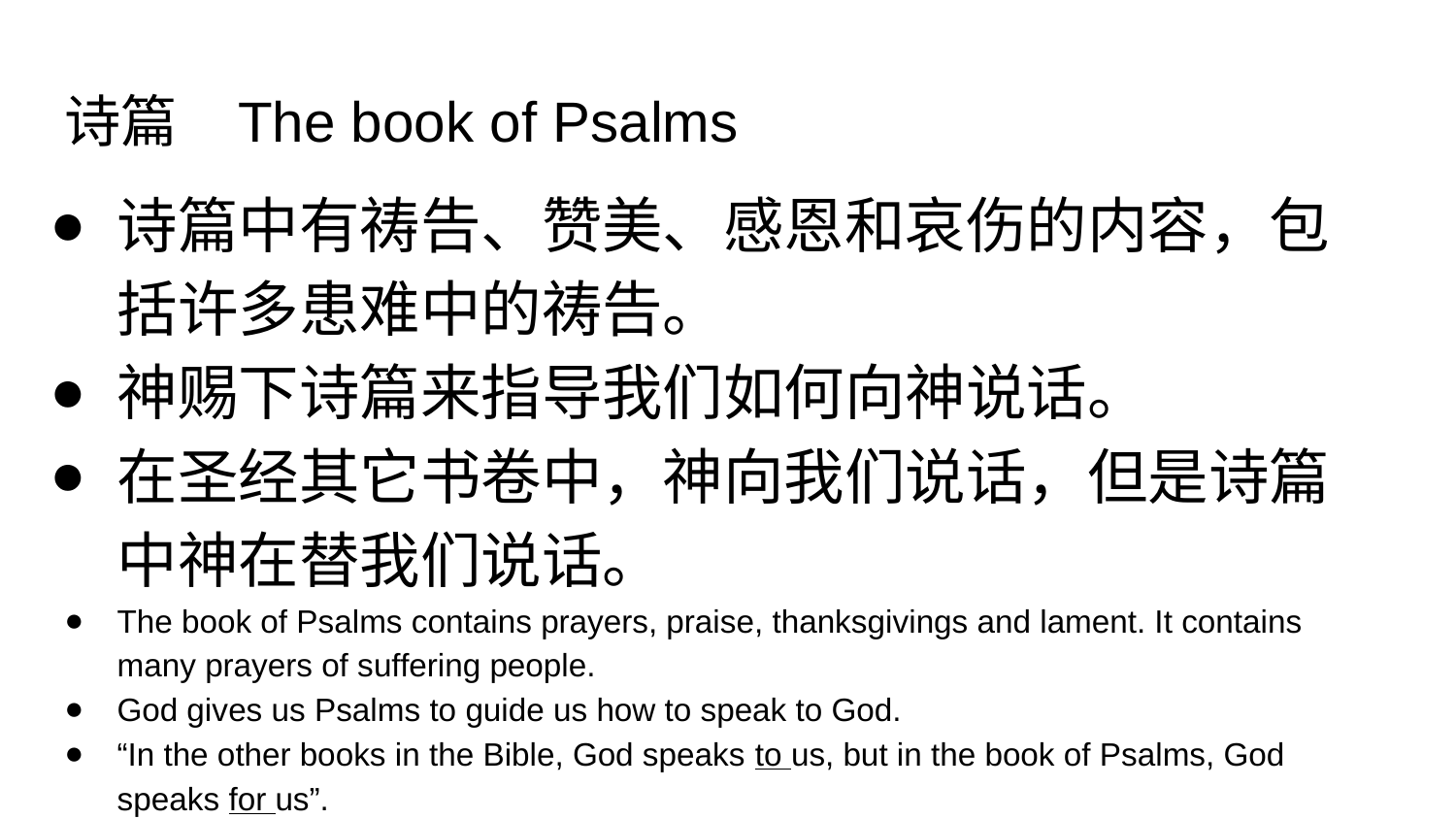

# 诗篇   The book of Psalms
诗篇中有祷告、赞美、感恩和哀伤的内容，包括许多患难中的祷告。
神赐下诗篇来指导我们如何向神说话。
在圣经其它书卷中，神向我们说话，但是诗篇中神在替我们说话。
The book of Psalms contains prayers, praise, thanksgivings and lament. It contains many prayers of suffering people.
God gives us Psalms to guide us how to speak to God.
“In the other books in the Bible, God speaks to us, but in the book of Psalms, God speaks for us”.